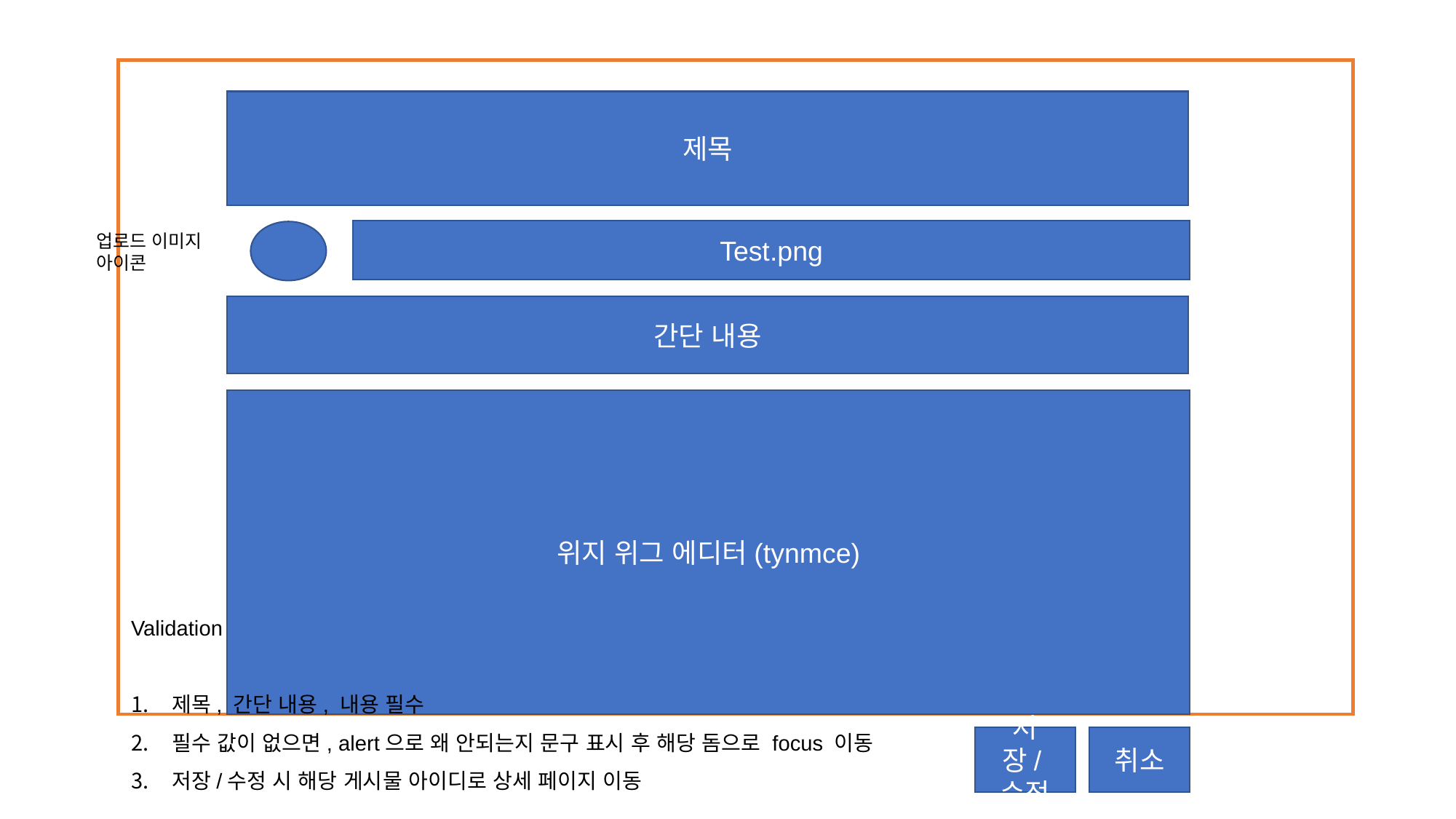

값을 생성/수정하는 상황

제목
Test.png

업로드 이미지 아이콘
간단 내용
위지 위그 에디터(tynmce)
Validation

제목, 간단 내용, 내용 필수
필수 값이 없으면, alert으로 왜 안되는지 문구 표시 후 해당 돔으로 focus 이동
저장/수정 시 해당 게시물 아이디로 상세 페이지 이동
저장/수정
취소